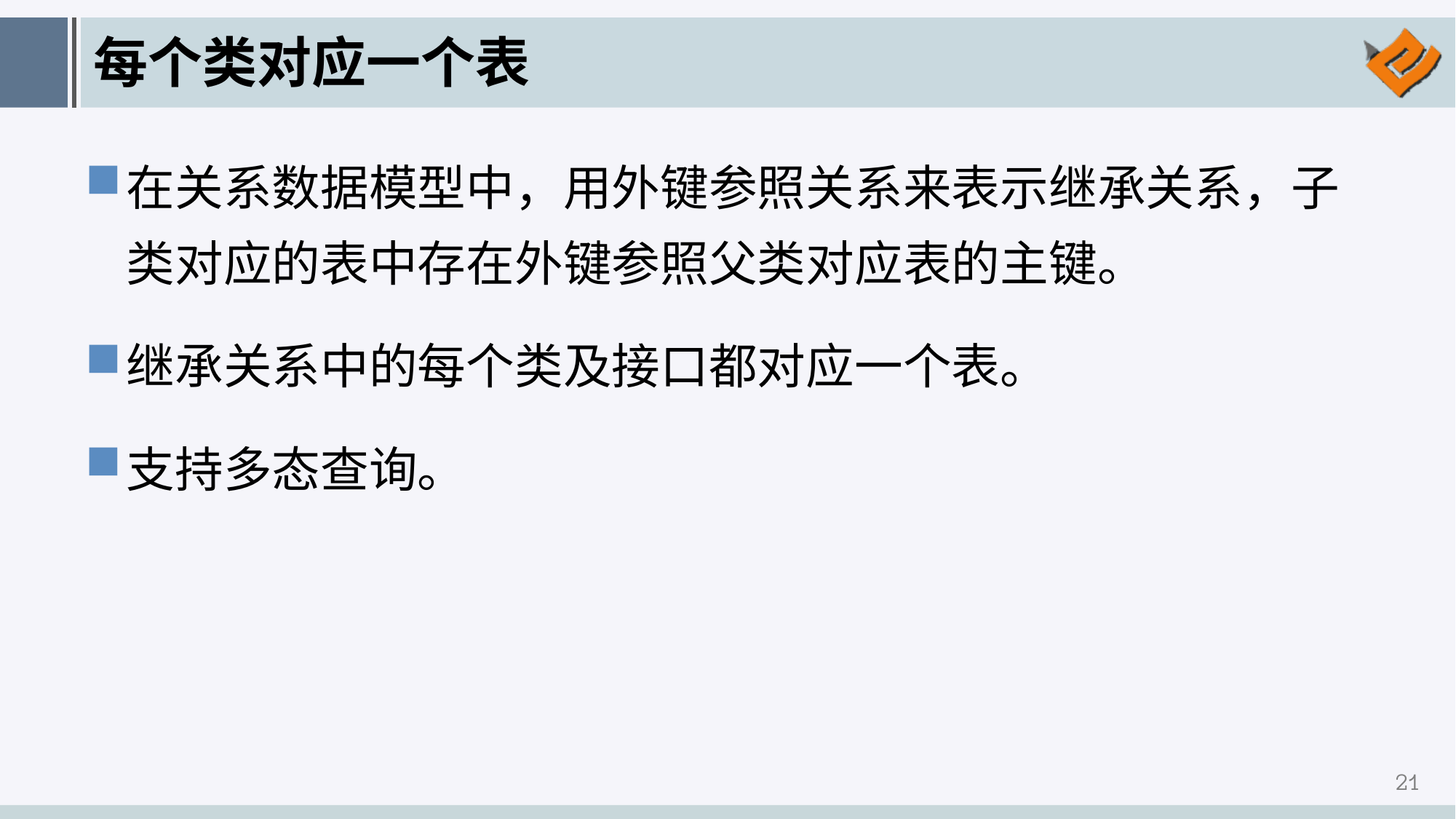

# 每个类对应一个表
在关系数据模型中，用外键参照关系来表示继承关系，子类对应的表中存在外键参照父类对应表的主键。
继承关系中的每个类及接口都对应一个表。
支持多态查询。